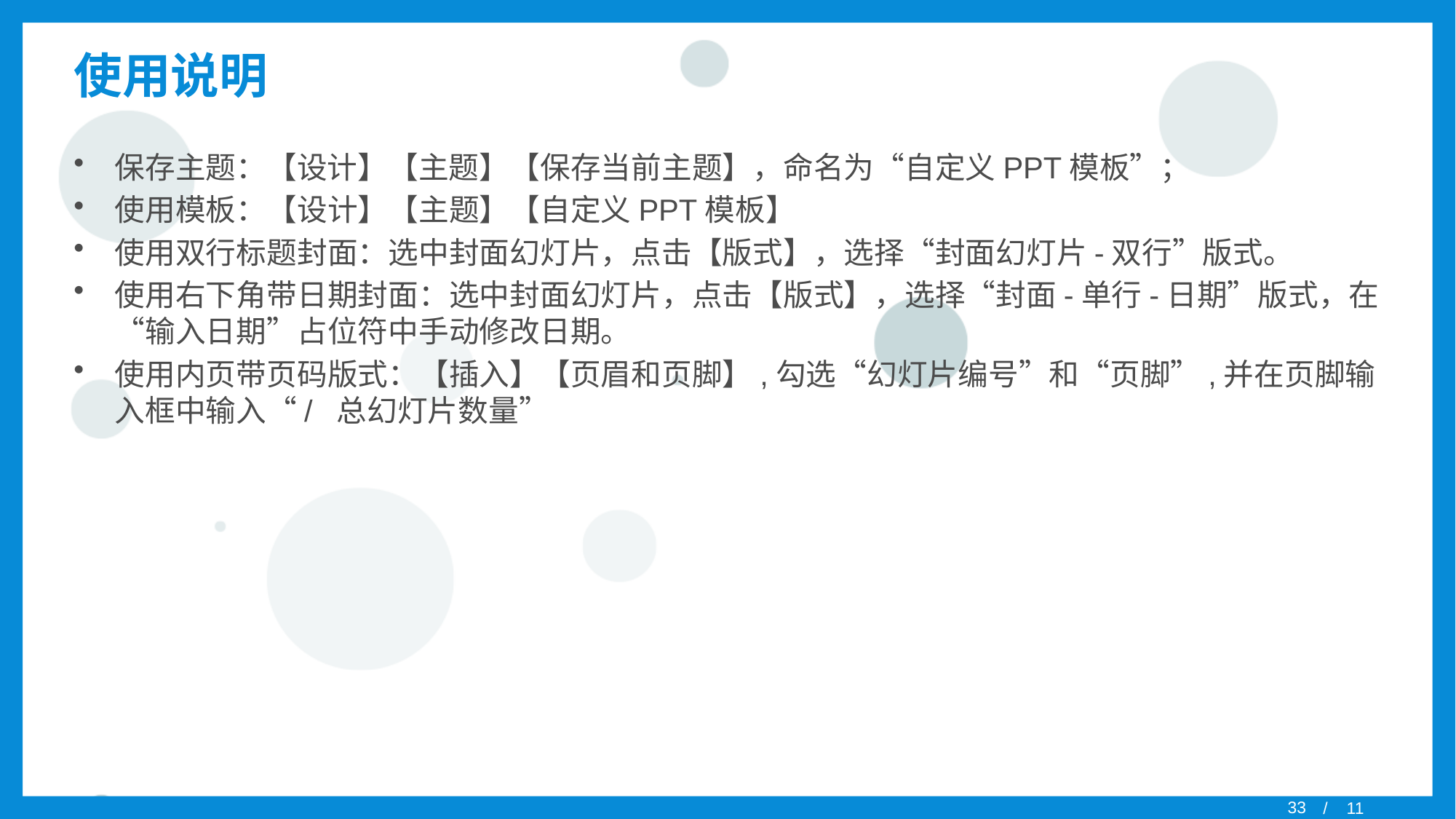

# 使用说明
保存主题：【设计】【主题】【保存当前主题】，命名为“自定义PPT模板”；
使用模板：【设计】【主题】【自定义PPT模板】
使用双行标题封面：选中封面幻灯片，点击【版式】，选择“封面幻灯片-双行”版式。
使用右下角带日期封面：选中封面幻灯片，点击【版式】，选择“封面-单行-日期”版式，在“输入日期”占位符中手动修改日期。
使用内页带页码版式：【插入】【页眉和页脚】,勾选“幻灯片编号”和“页脚”,并在页脚输入框中输入“/  总幻灯片数量”

/    11
33